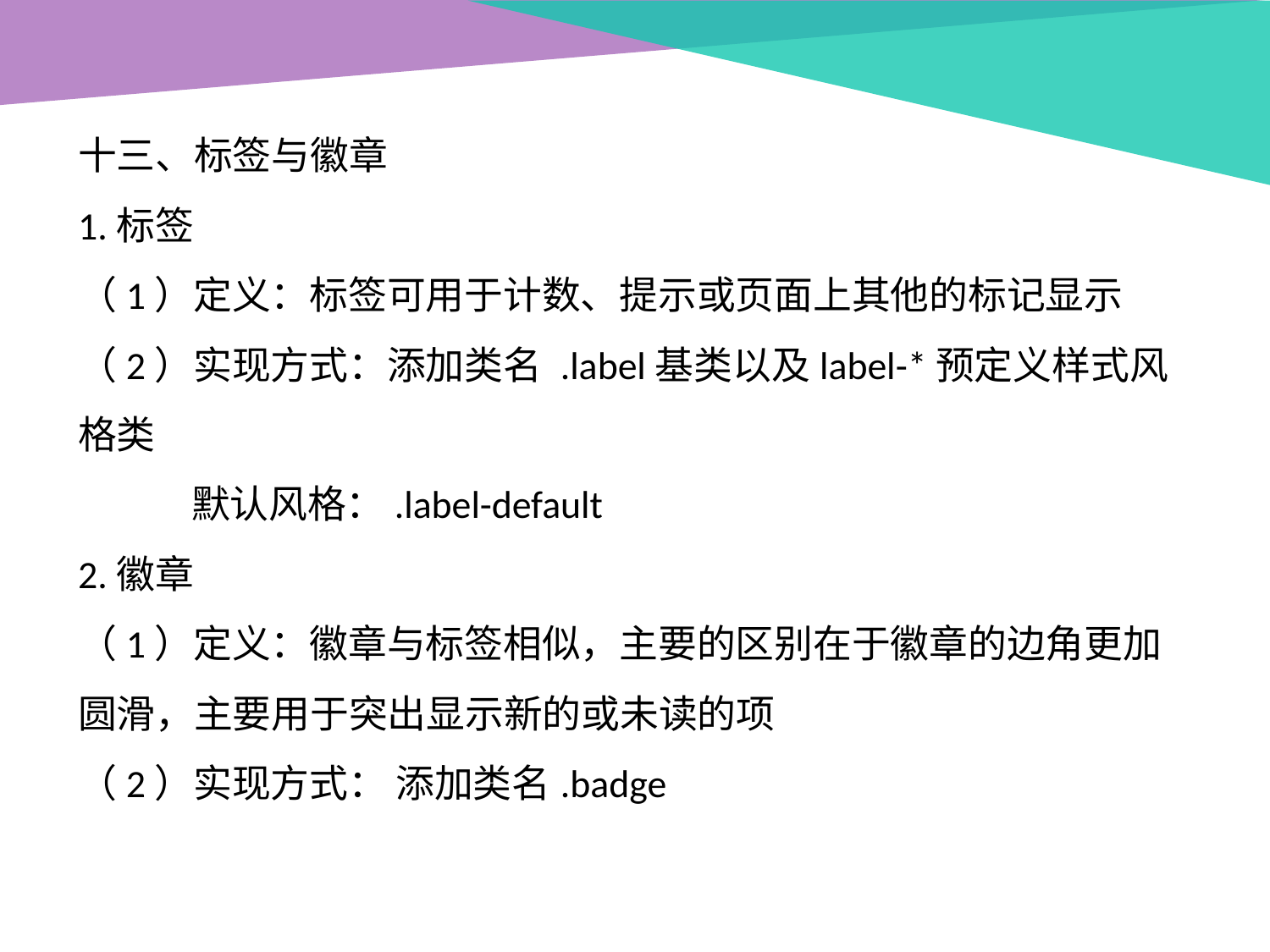

十三、标签与徽章
1.标签
（1）定义：标签可用于计数、提示或页面上其他的标记显示
（2）实现方式：添加类名 .label基类以及label-*预定义样式风格类
            默认风格：.label-default
2.徽章
（1）定义：徽章与标签相似，主要的区别在于徽章的边角更加圆滑，主要用于突出显示新的或未读的项
（2）实现方式： 添加类名.badge